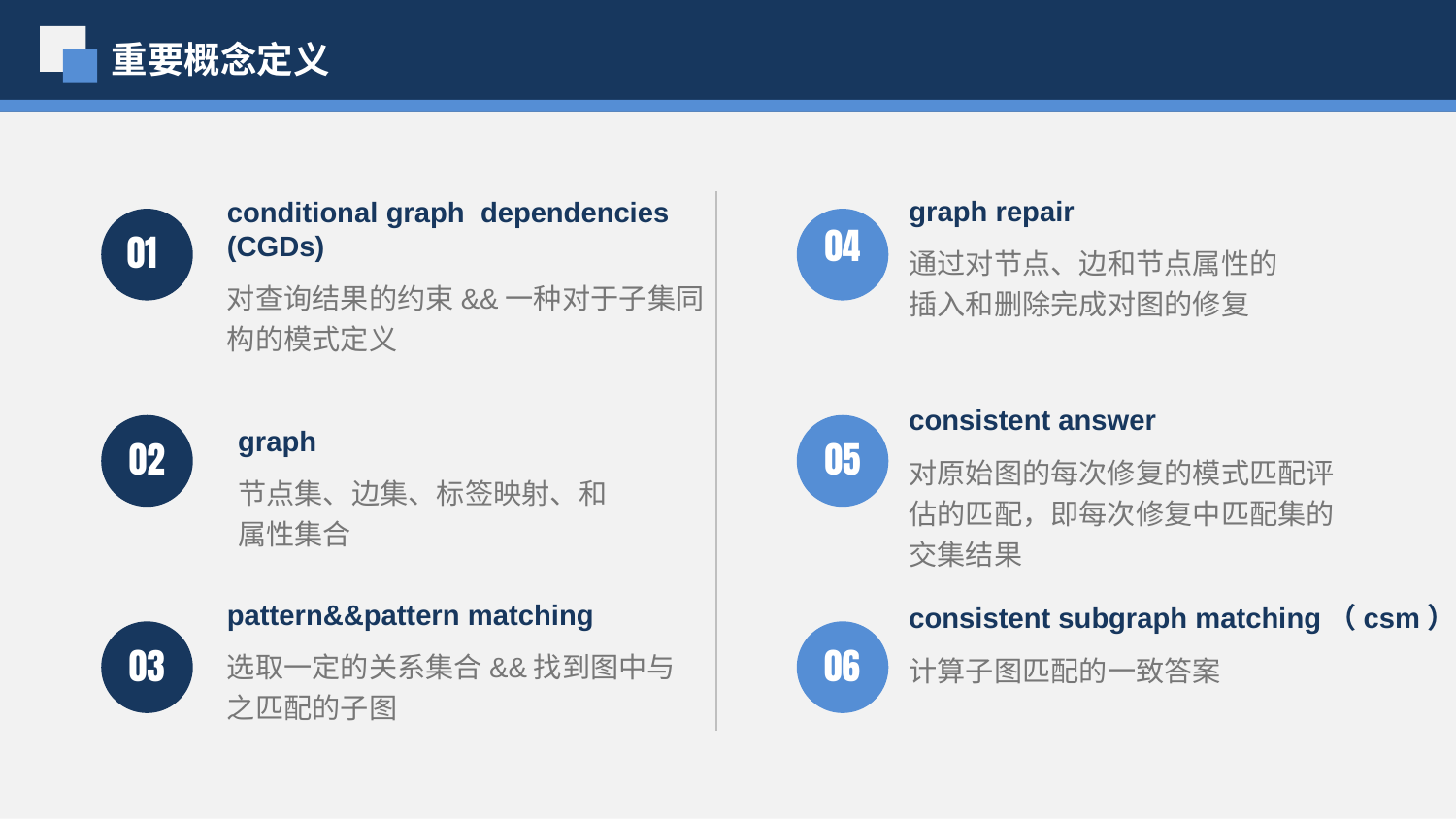

重要概念定义

graph repair
通过对节点、边和节点属性的插入和删除完成对图的修复
conditional graph  dependencies (CGDs)
对查询结果的约束&&一种对于子集同构的模式定义

01

04
consistent answer
对原始图的每次修复的模式匹配评估的匹配，即每次修复中匹配集的交集结果

02

05
graph
节点集、边集、标签映射、和属性集合
pattern&&pattern matching
选取一定的关系集合&&找到图中与之匹配的子图
consistent subgraph matching（csm）
计算子图匹配的一致答案

03

06